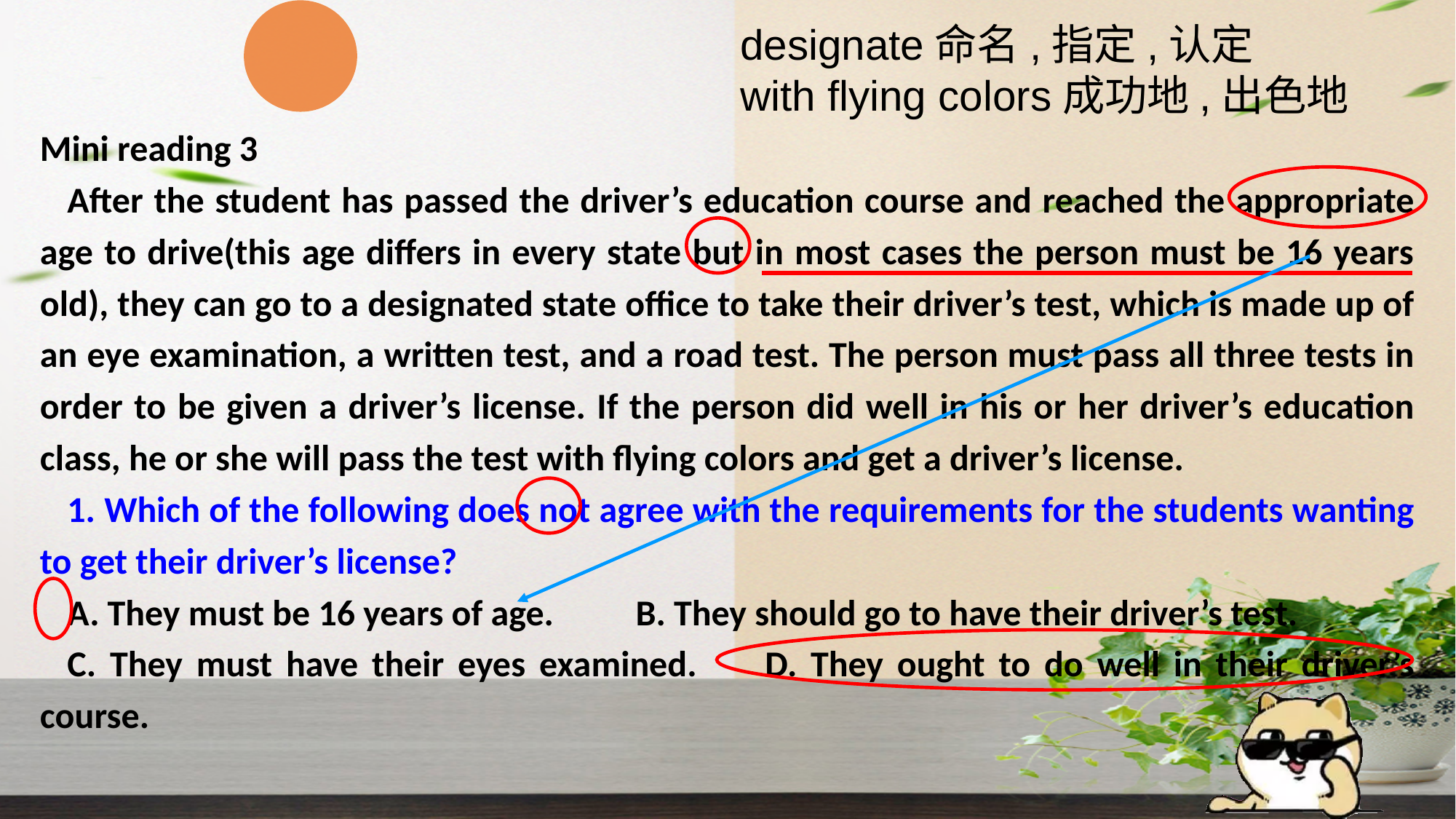

designate命名,指定,认定
with flying colors成功地,出色地
Mini reading 3
After the student has passed the driver’s education course and reached the appropriate age to drive(this age differs in every state but in most cases the person must be 16 years old), they can go to a designated state office to take their driver’s test, which is made up of an eye examination, a written test, and a road test. The person must pass all three tests in order to be given a driver’s license. If the person did well in his or her driver’s education class, he or she will pass the test with flying colors and get a driver’s license.
1. Which of the following does not agree with the requirements for the students wanting to get their driver’s license?
A. They must be 16 years of age.          B. They should go to have their driver’s test.
C. They must have their eyes examined.     D. They ought to do well in their driver’s course.